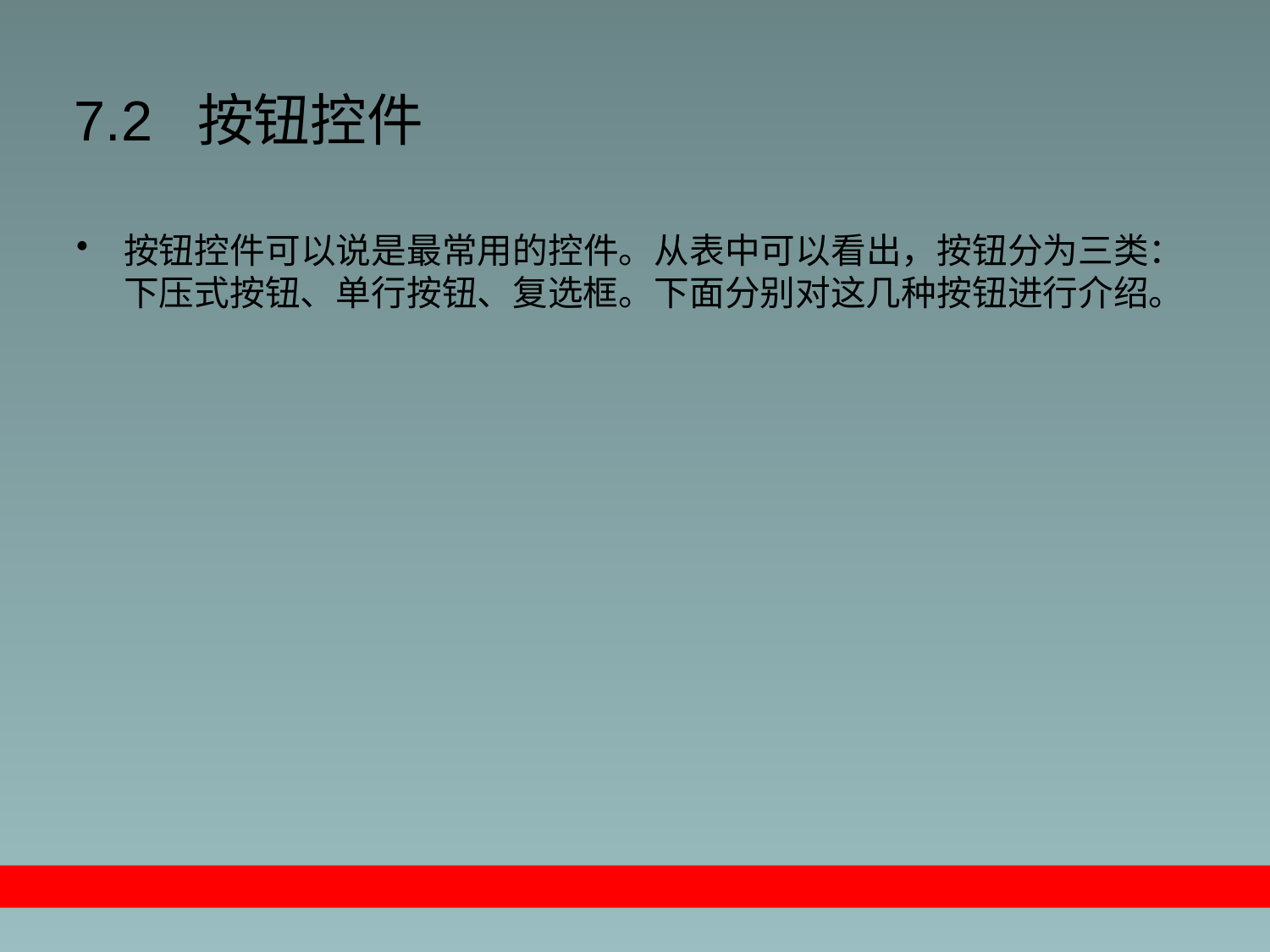

# 7.2  按钮控件
按钮控件可以说是最常用的控件。从表中可以看出，按钮分为三类：下压式按钮、单行按钮、复选框。下面分别对这几种按钮进行介绍。